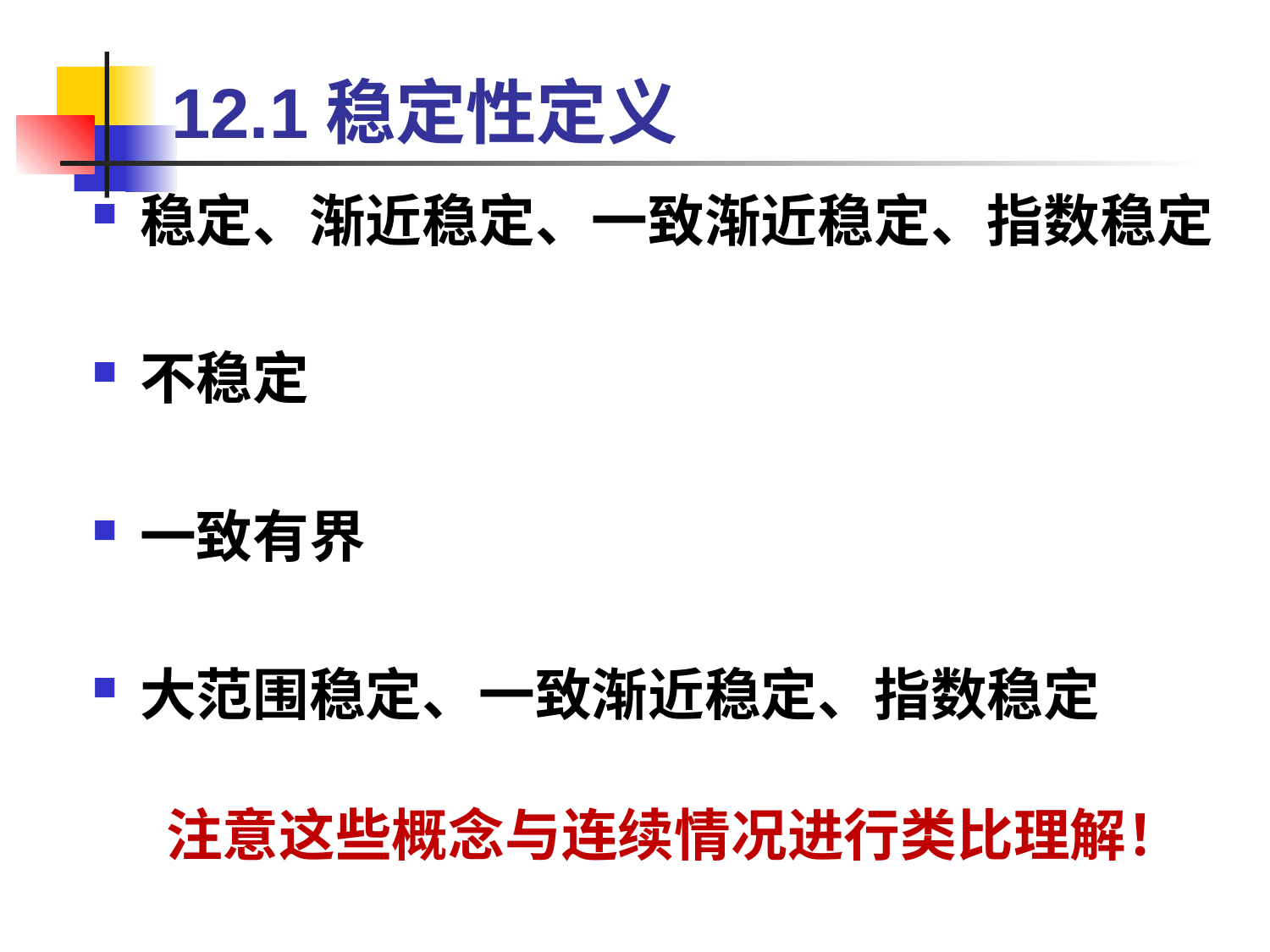

# 12.1稳定性定义
稳定、渐近稳定、一致渐近稳定、指数稳定

不稳定

一致有界

大范围稳定、一致渐近稳定、指数稳定

注意这些概念与连续情况进行类比理解！